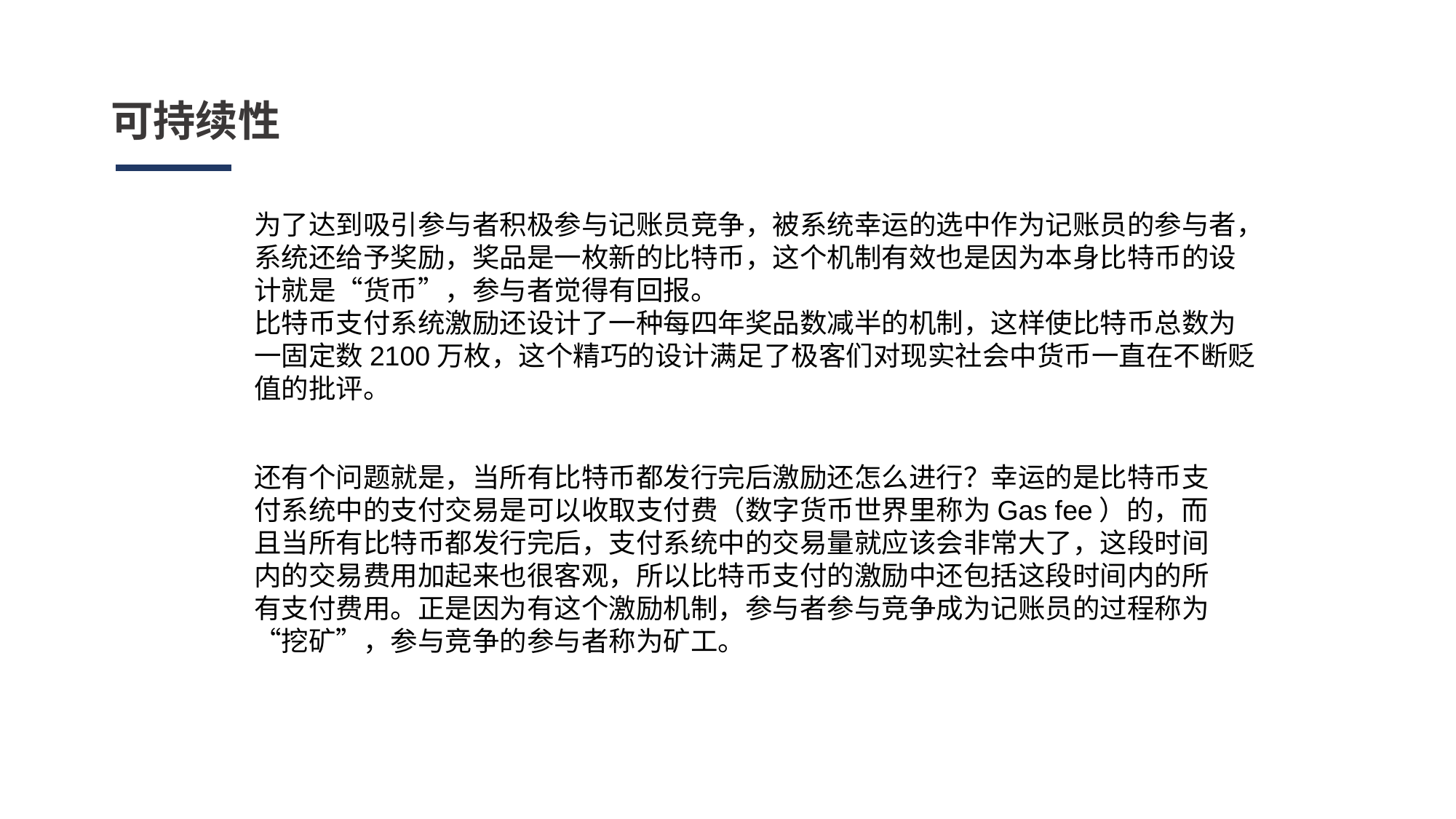

# 可持续性
为了达到吸引参与者积极参与记账员竞争，被系统幸运的选中作为记账员的参与者，系统还给予奖励，奖品是一枚新的比特币，这个机制有效也是因为本身比特币的设计就是“货币”，参与者觉得有回报。
比特币支付系统激励还设计了一种每四年奖品数减半的机制，这样使比特币总数为一固定数2100万枚，这个精巧的设计满足了极客们对现实社会中货币一直在不断贬值的批评。
还有个问题就是，当所有比特币都发行完后激励还怎么进行？幸运的是比特币支付系统中的支付交易是可以收取支付费（数字货币世界里称为Gas fee）的，而且当所有比特币都发行完后，支付系统中的交易量就应该会非常大了，这段时间内的交易费用加起来也很客观，所以比特币支付的激励中还包括这段时间内的所有支付费用。正是因为有这个激励机制，参与者参与竞争成为记账员的过程称为“挖矿”，参与竞争的参与者称为矿工。